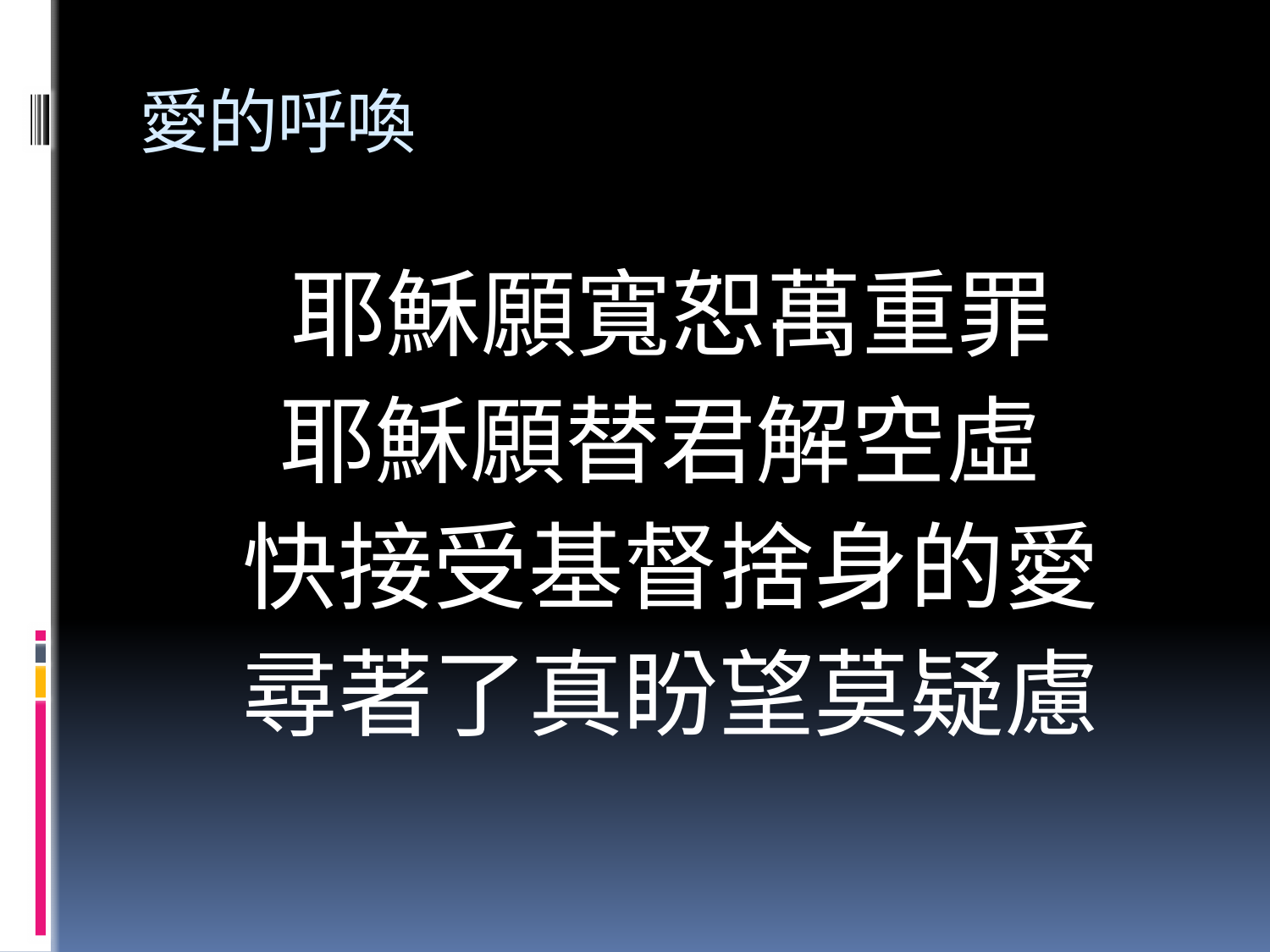

# 愛的呼喚
耶穌願寬恕萬重罪
耶穌願替君解空虛
快接受基督捨身的愛
尋著了真盼望莫疑慮